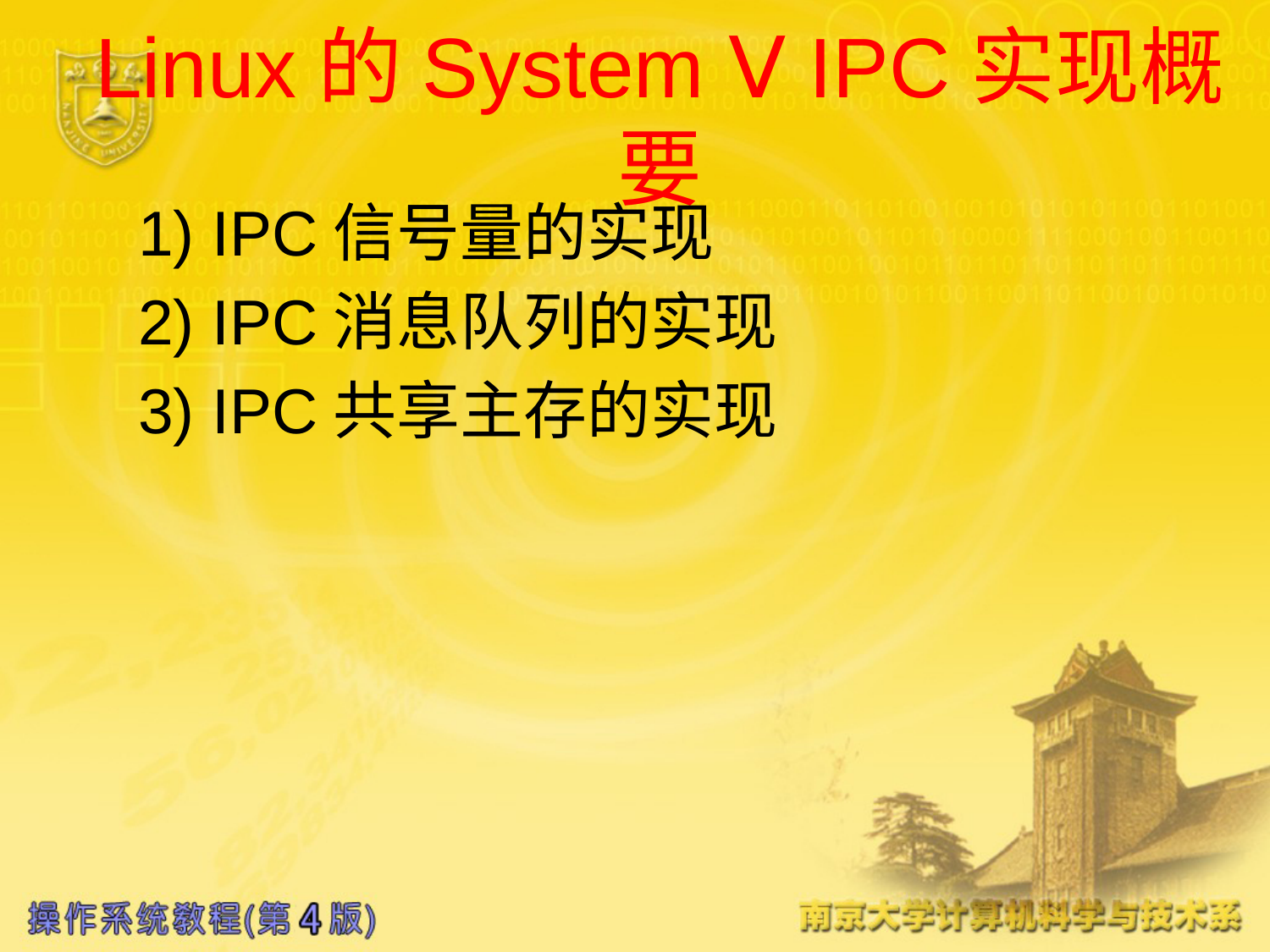

# Linux的System Ⅴ IPC实现概要
1) IPC信号量的实现
2) IPC消息队列的实现
3) IPC共享主存的实现